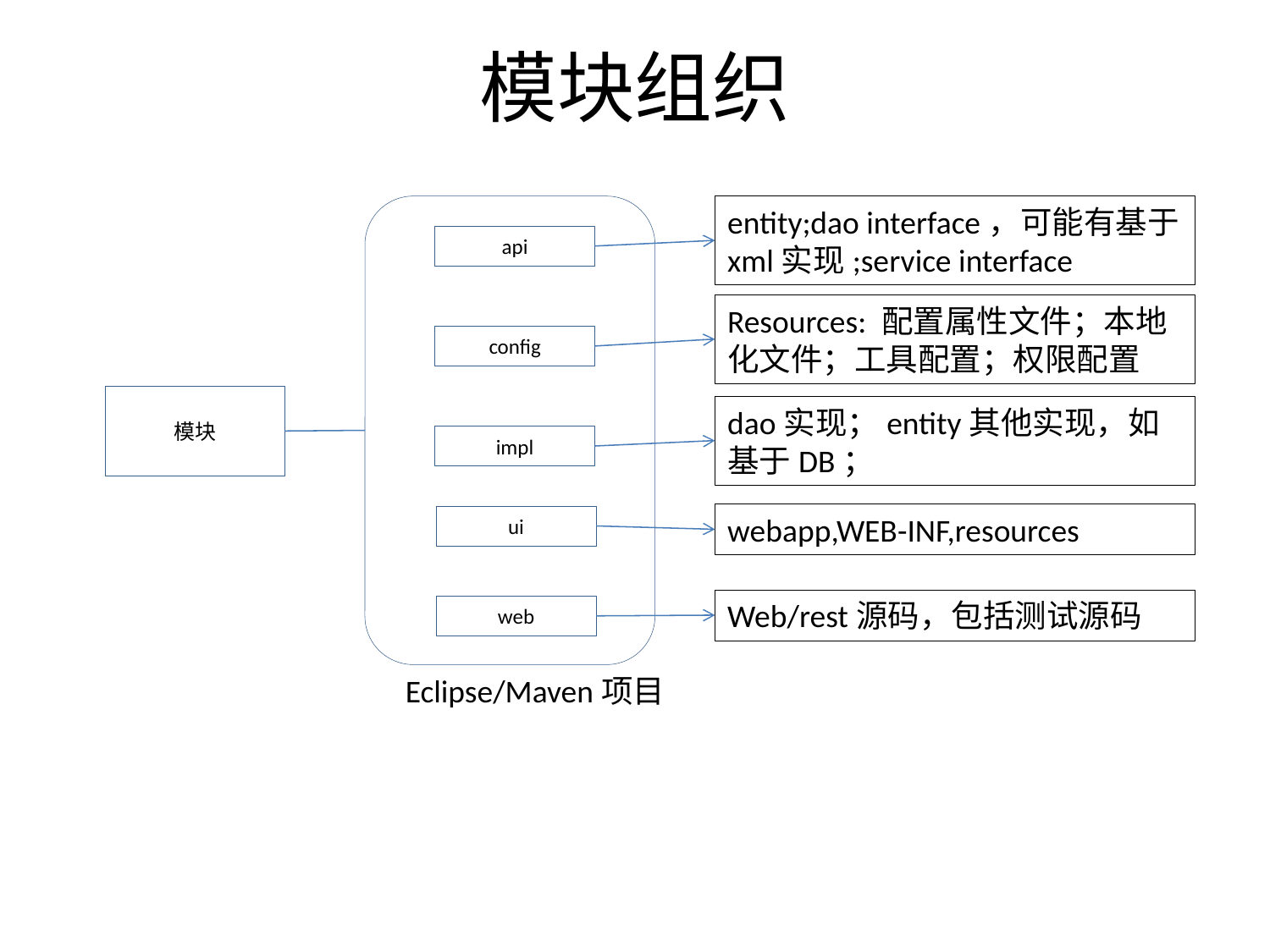

# 模块组织

entity;dao interface，可能有基于xml实现;service interface
api
Resources: 配置属性文件；本地化文件；工具配置；权限配置
config
模块
dao实现；entity其他实现，如基于DB；
impl
webapp,WEB-INF,resources
ui
Web/rest源码，包括测试源码
web
Eclipse/Maven项目